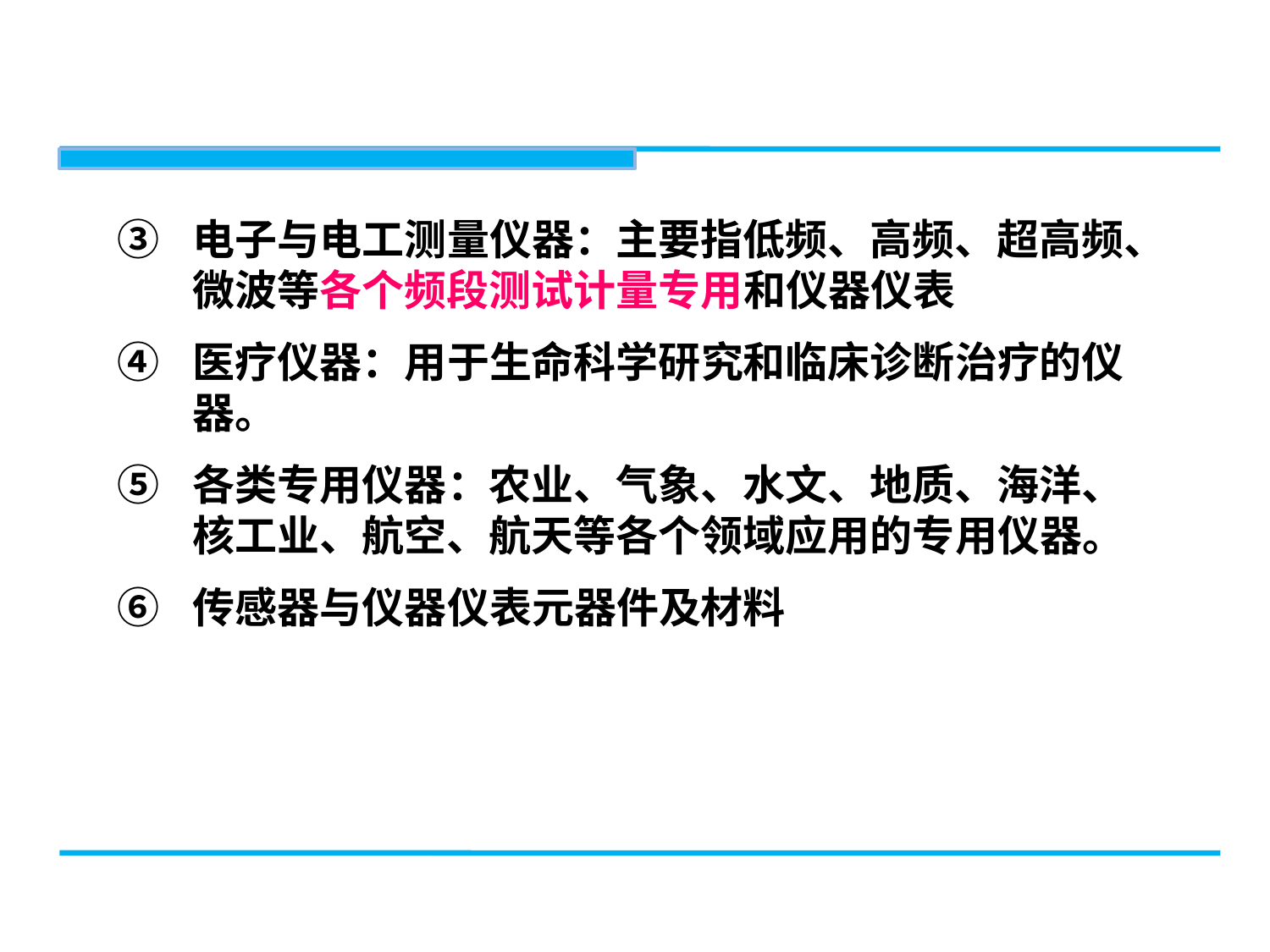

电子与电工测量仪器：主要指低频、高频、超高频、微波等各个频段测试计量专用和仪器仪表
医疗仪器：用于生命科学研究和临床诊断治疗的仪器。
各类专用仪器：农业、气象、水文、地质、海洋、核工业、航空、航天等各个领域应用的专用仪器。
传感器与仪器仪表元器件及材料